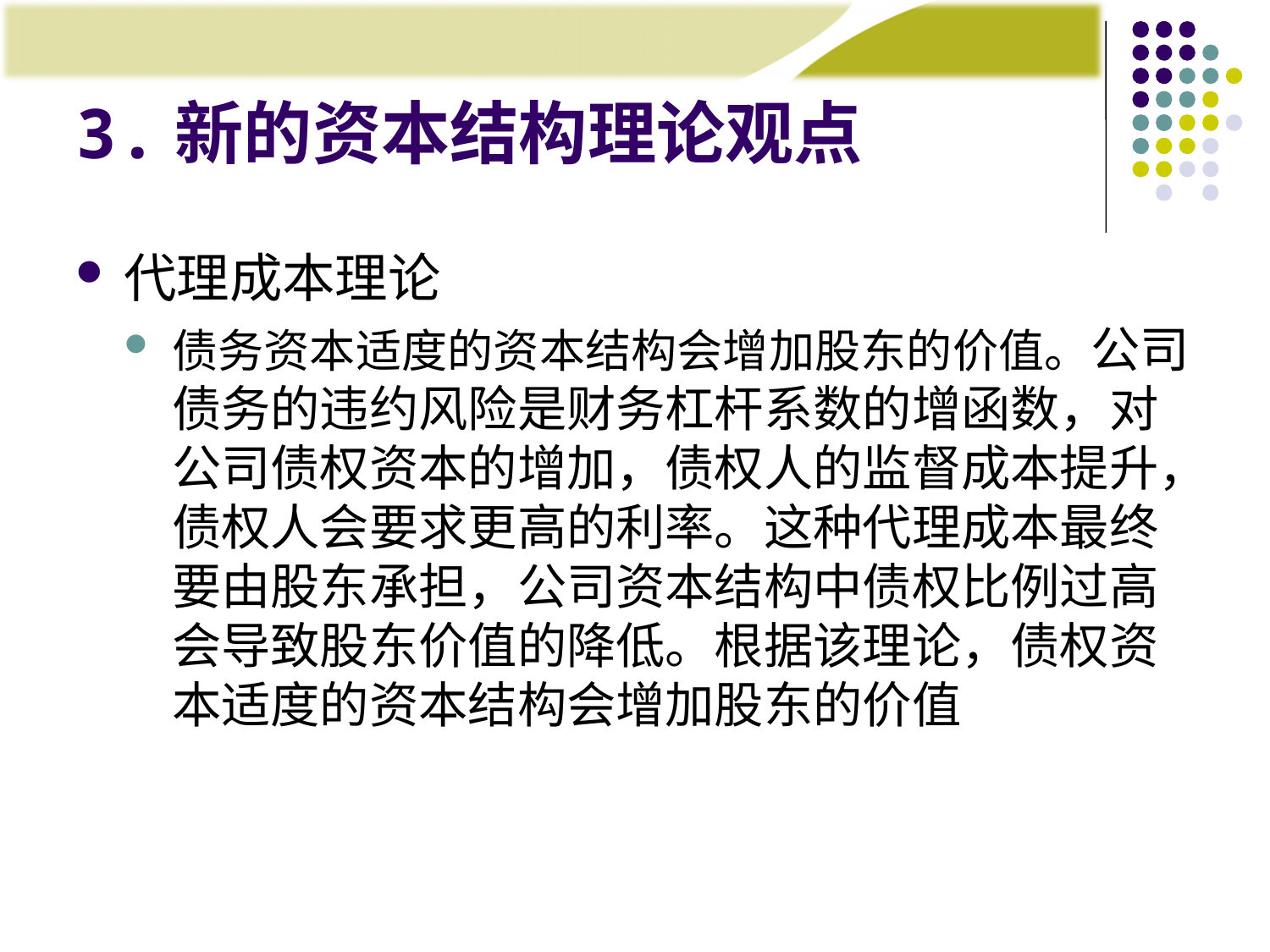

# 3.新的资本结构理论观点
代理成本理论
债务资本适度的资本结构会增加股东的价值。公司债务的违约风险是财务杠杆系数的增函数，对公司债权资本的增加，债权人的监督成本提升，债权人会要求更高的利率。这种代理成本最终要由股东承担，公司资本结构中债权比例过高会导致股东价值的降低。根据该理论，债权资本适度的资本结构会增加股东的价值